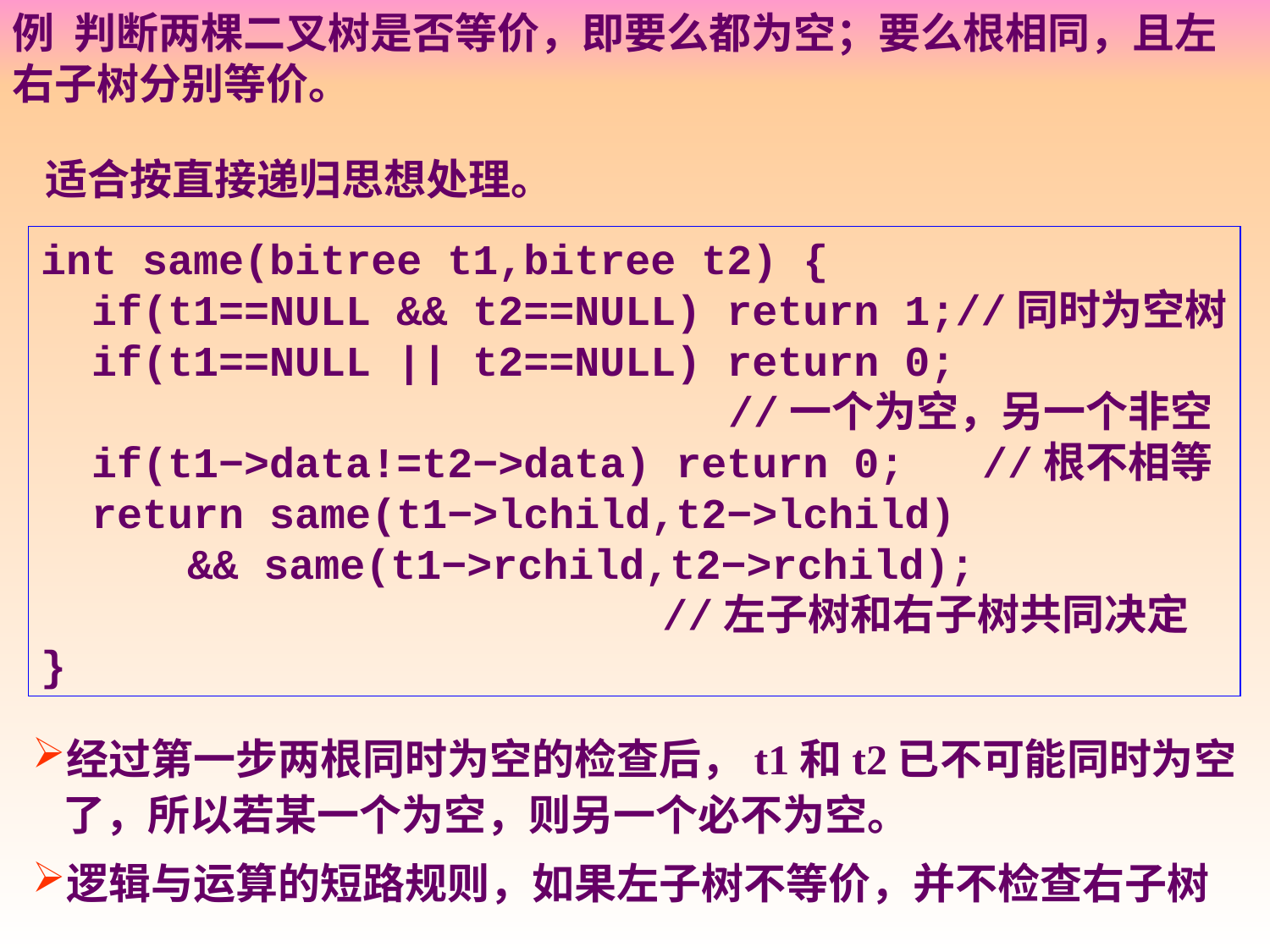

例  判断两棵二叉树是否等价，即要么都为空；要么根相同，且左右子树分别等价。
适合按直接递归思想处理。
int same(bitree t1,bitree t2) {
  if(t1==NULL && t2==NULL) return 1;//同时为空树
  if(t1==NULL || t2==NULL) return 0;
　　　　　　　　　　　　　　　　//一个为空，另一个非空
  if(t1−>data!=t2−>data) return 0;	　//根不相等
  return same(t1−>lchild,t2−>lchild)
　　　 && same(t1−>rchild,t2−>rchild);
　　　　　　　 　　　　　　　 //左子树和右子树共同决定
}
经过第一步两根同时为空的检查后，t1和t2已不可能同时为空了，所以若某一个为空，则另一个必不为空。
逻辑与运算的短路规则，如果左子树不等价，并不检查右子树